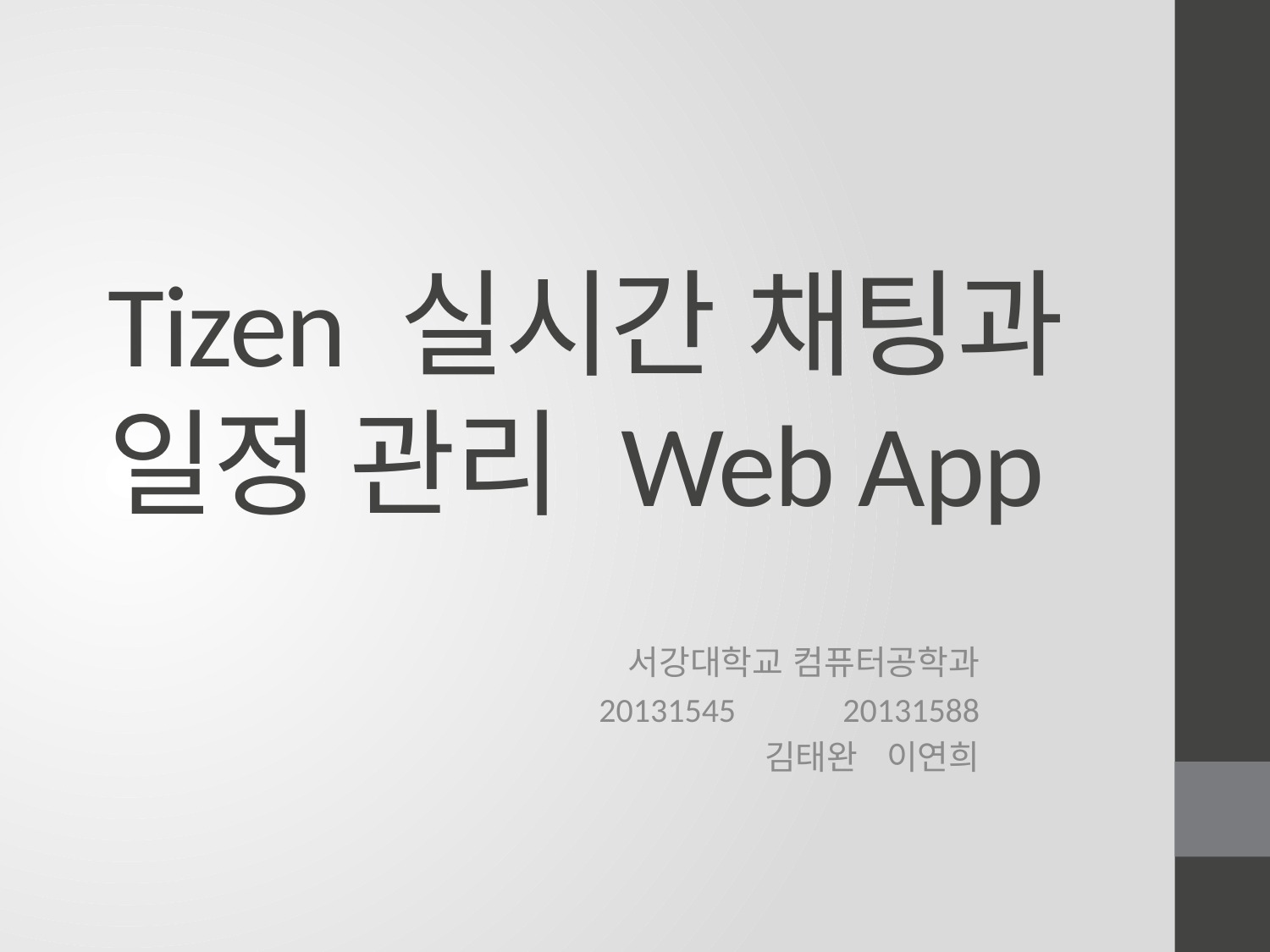

# Tizen 실시간 채팅과 일정 관리 Web App
서강대학교 컴퓨터공학과
20131545	20131588
김태완 		이연희